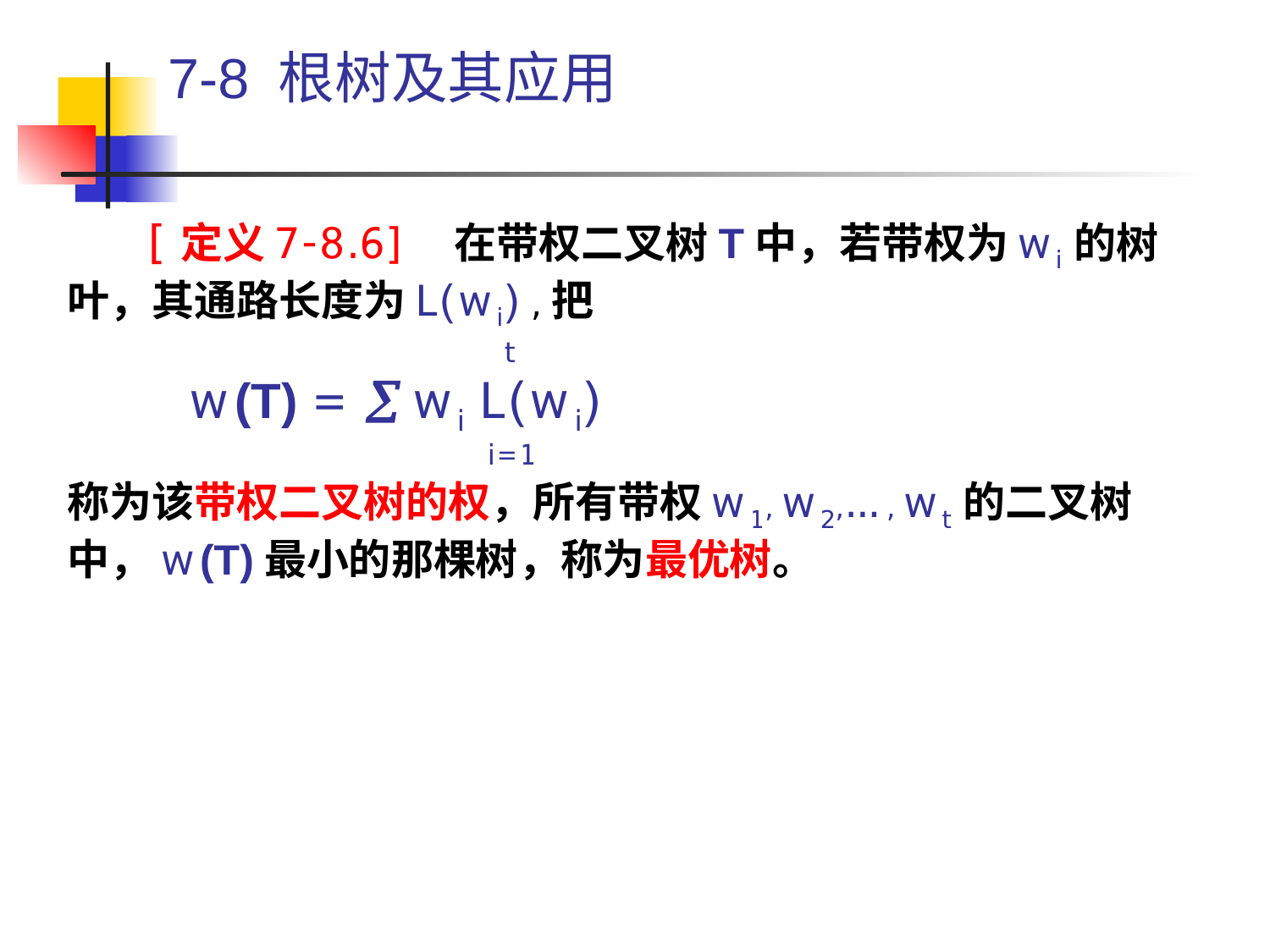

# 7-8 根树及其应用
      [定义7-8.6]   在带权二叉树T中，若带权为wi的树叶，其通路长度为L(wi) ,把
                                                     t
         w(T) = ∑ wi L(wi)
                                                   i=1
称为该带权二叉树的权，所有带权w1, w2,…, wt的二叉树中，w(T)最小的那棵树，称为最优树。